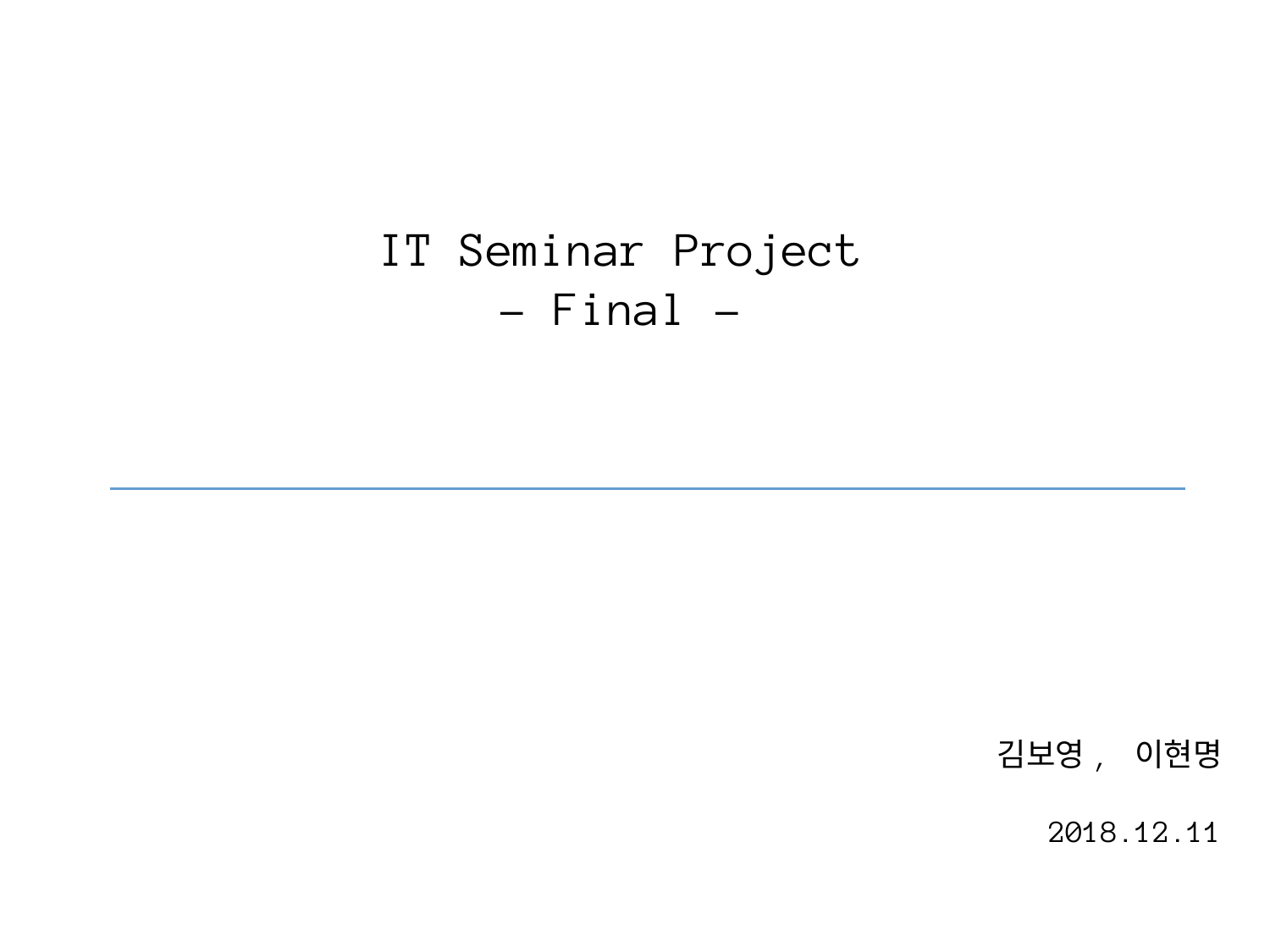

# IT Seminar Project - Final -

김보영, 이현명

2018.12.11